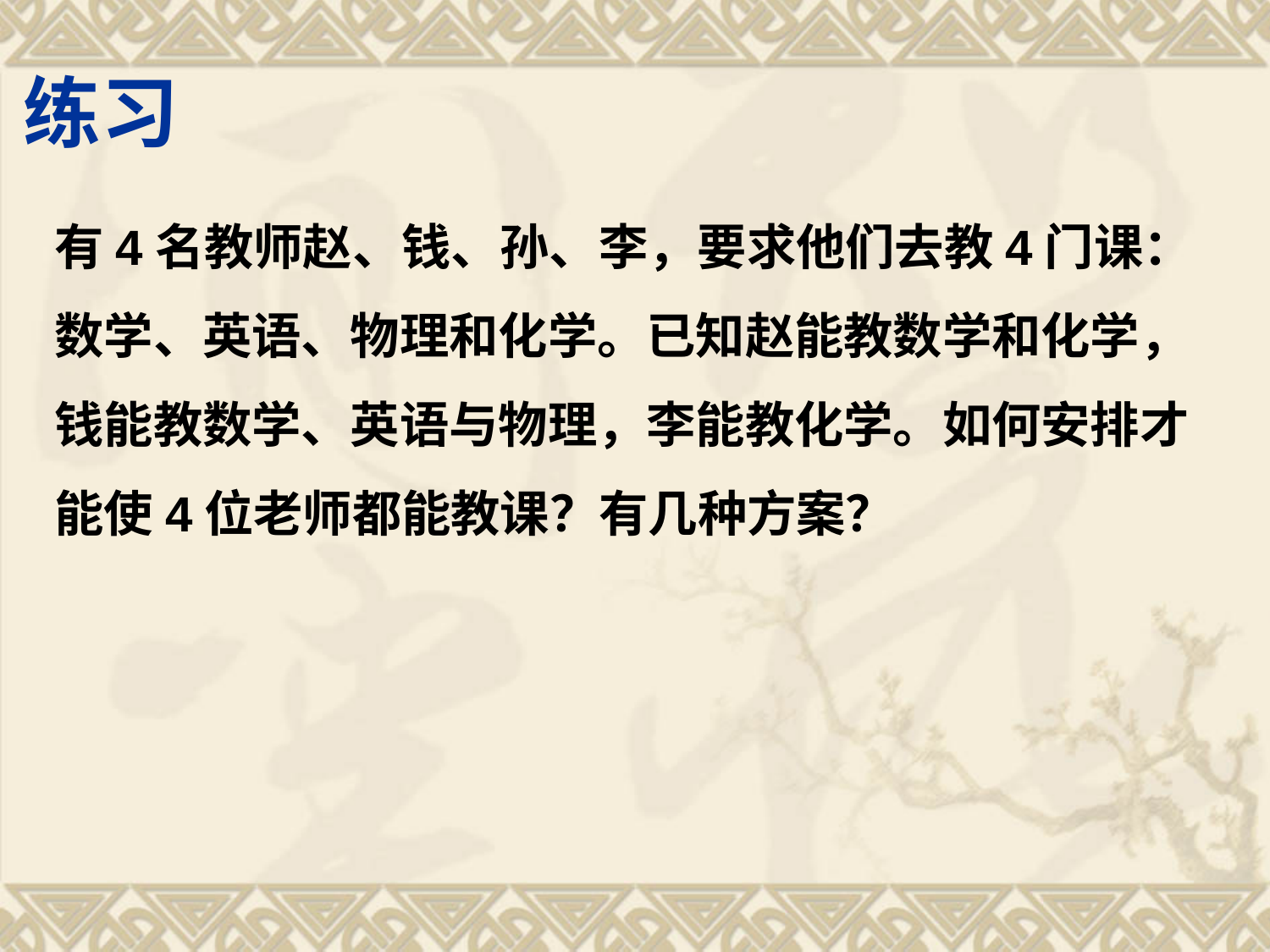

# 练习
有4名教师赵、钱、孙、李，要求他们去教4门课：数学、英语、物理和化学。已知赵能教数学和化学，钱能教数学、英语与物理，李能教化学。如何安排才能使4位老师都能教课？有几种方案？